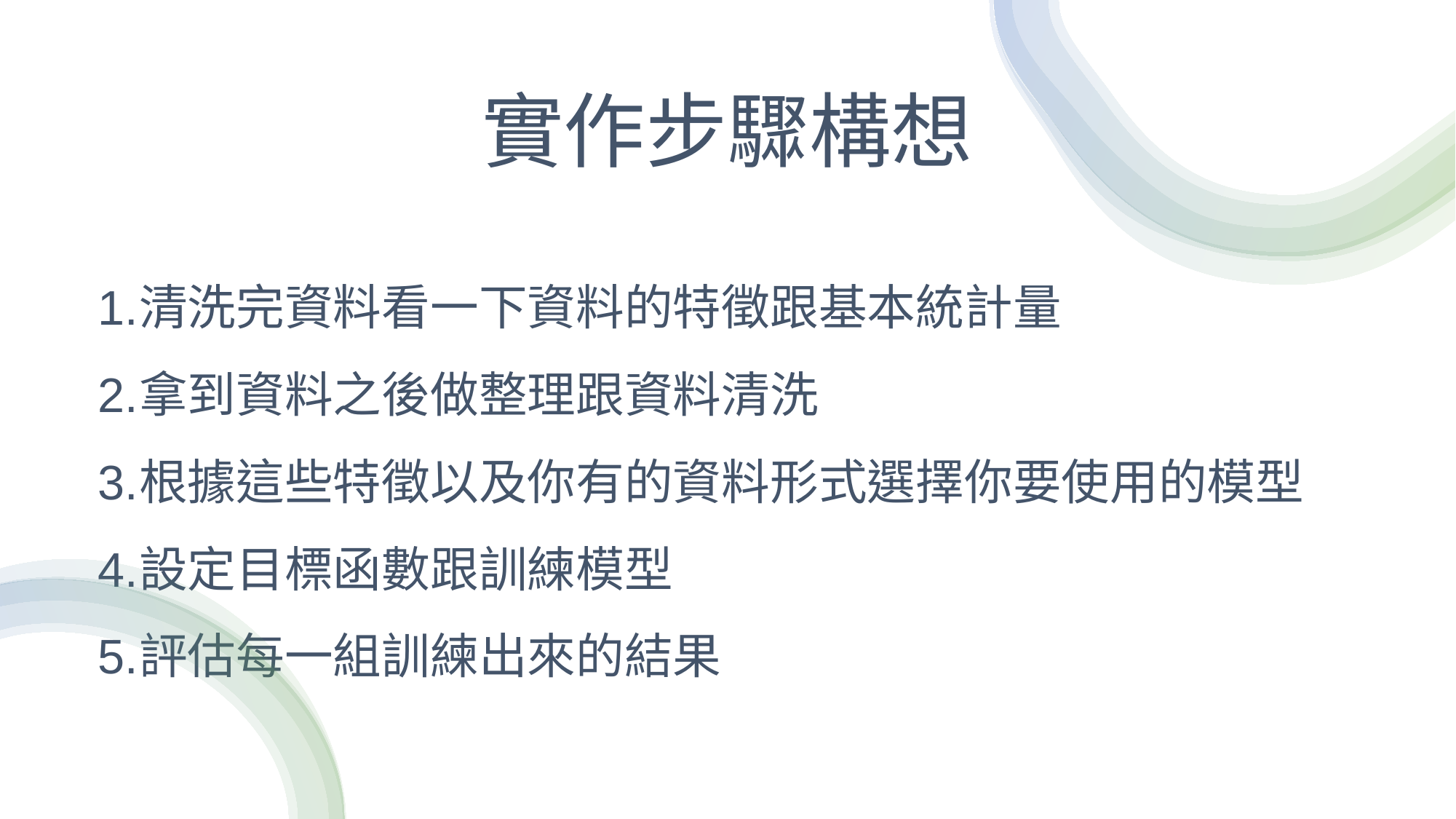

# 實作步驟構想
清洗完資料看一下資料的特徵跟基本統計量
拿到資料之後做整理跟資料清洗
根據這些特徵以及你有的資料形式選擇你要使用的模型
設定目標函數跟訓練模型
評估每一組訓練出來的結果